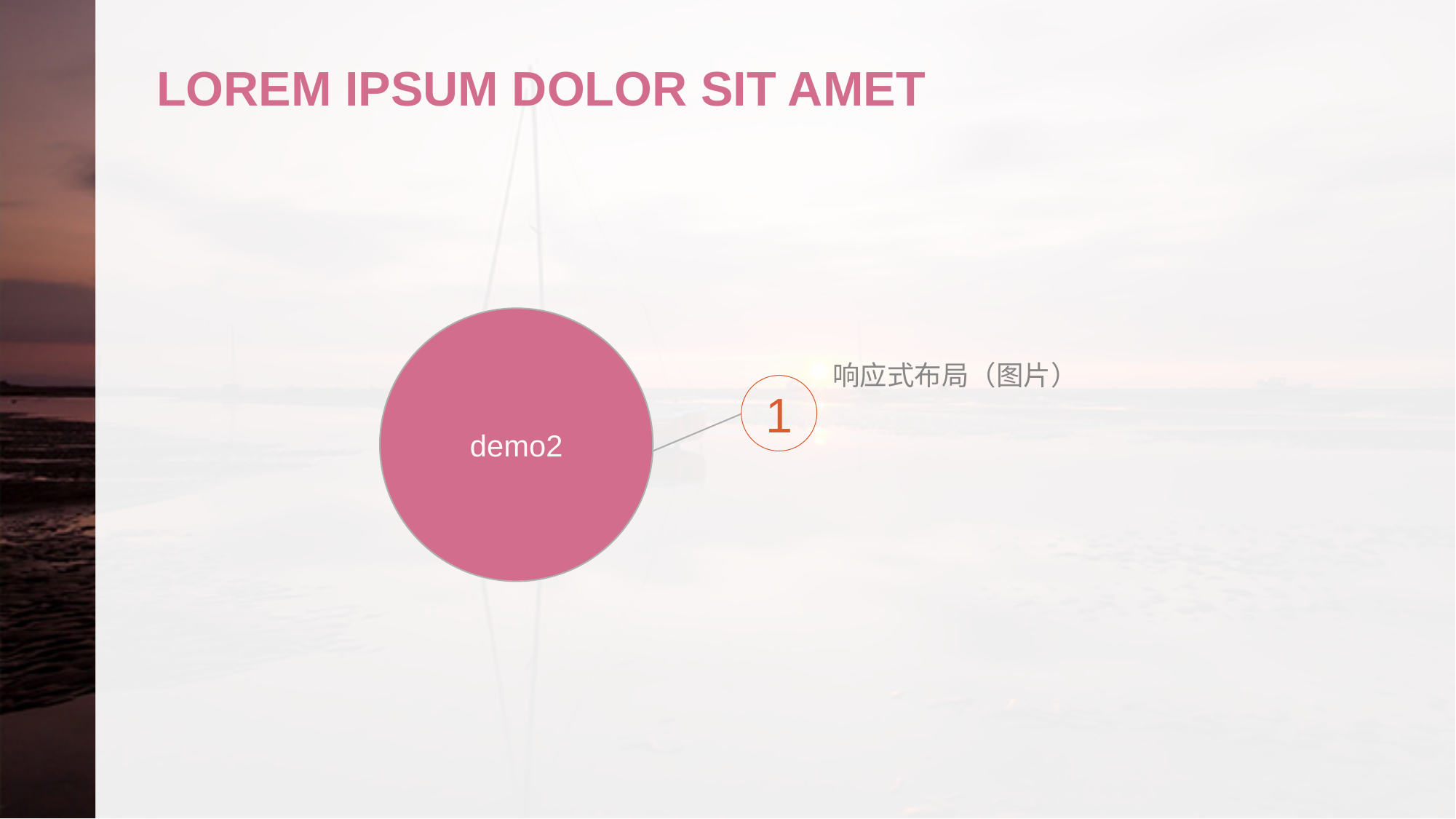

# LOREM IPSUM DOLOR SIT AMET
demo2
响应式布局（图片）
1